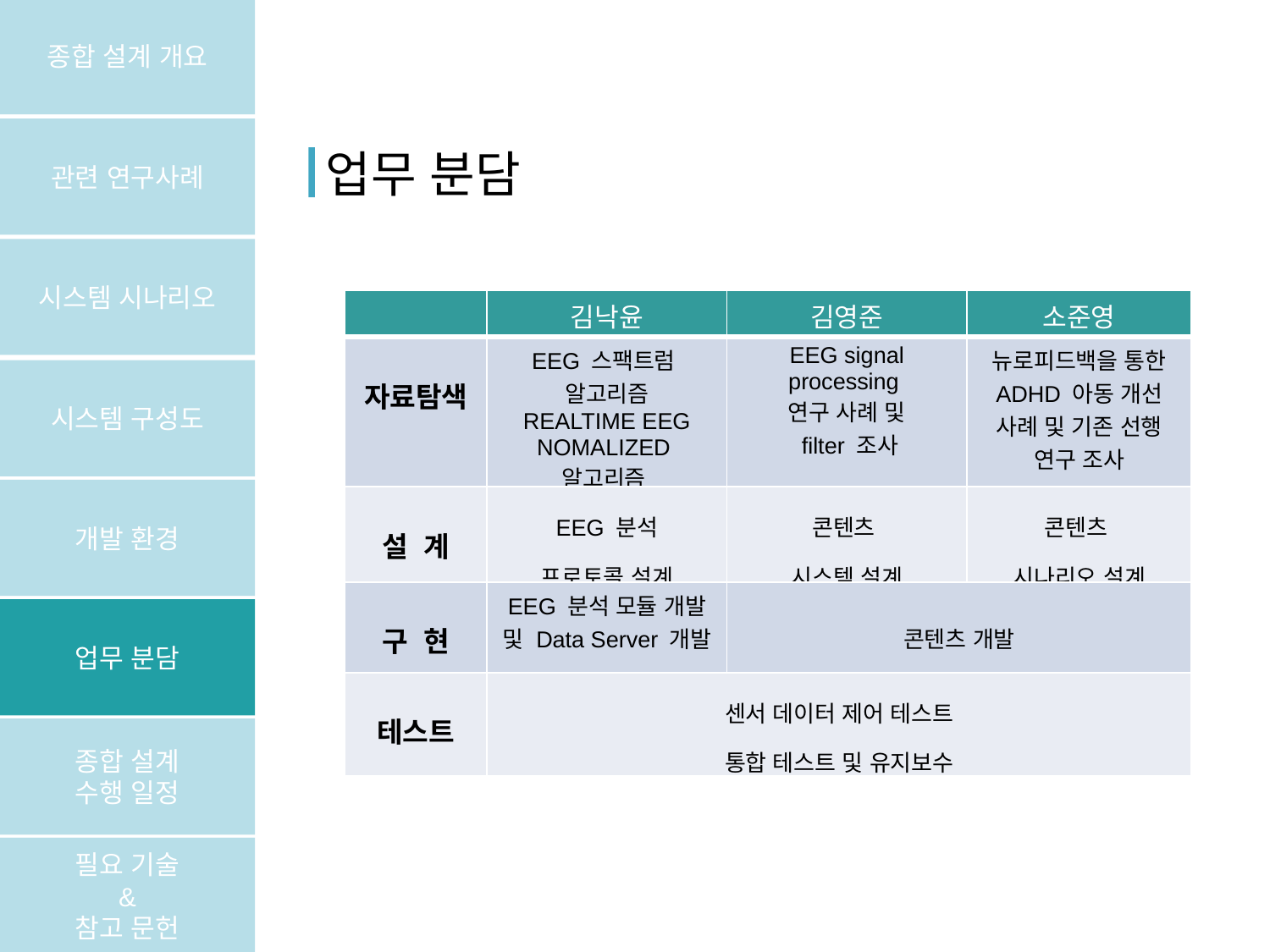

종합 설계 개요
관련 연구사례
업무 분담

시스템 시나리오
|  | 김낙윤 | 김영준 | 소준영 |
| --- | --- | --- | --- |
| 자료탐색 | EEG 스팩트럼 알고리즘 REALTIME EEG NOMALIZED 알고리즘 | EEG signal processing 연구 사례 및 filter 조사 | 뉴로피드백을 통한 ADHD 아동 개선 사례 및 기존 선행 연구 조사 |
| 설 계 | EEG 분석 프로토콜 설계 | 콘텐츠 시스템 설계 | 콘텐츠 시나리오 설계 |
| 구 현 | EEG 분석 모듈 개발 및 Data Server 개발 | 콘텐츠 개발 |  |
| 테스트 | 센서 데이터 제어 테스트 통합 테스트 및 유지보수 |  |  |
시스템 구성도
개발 환경
업무 분담
종합 설계
수행 일정
필요 기술
&
참고 문헌